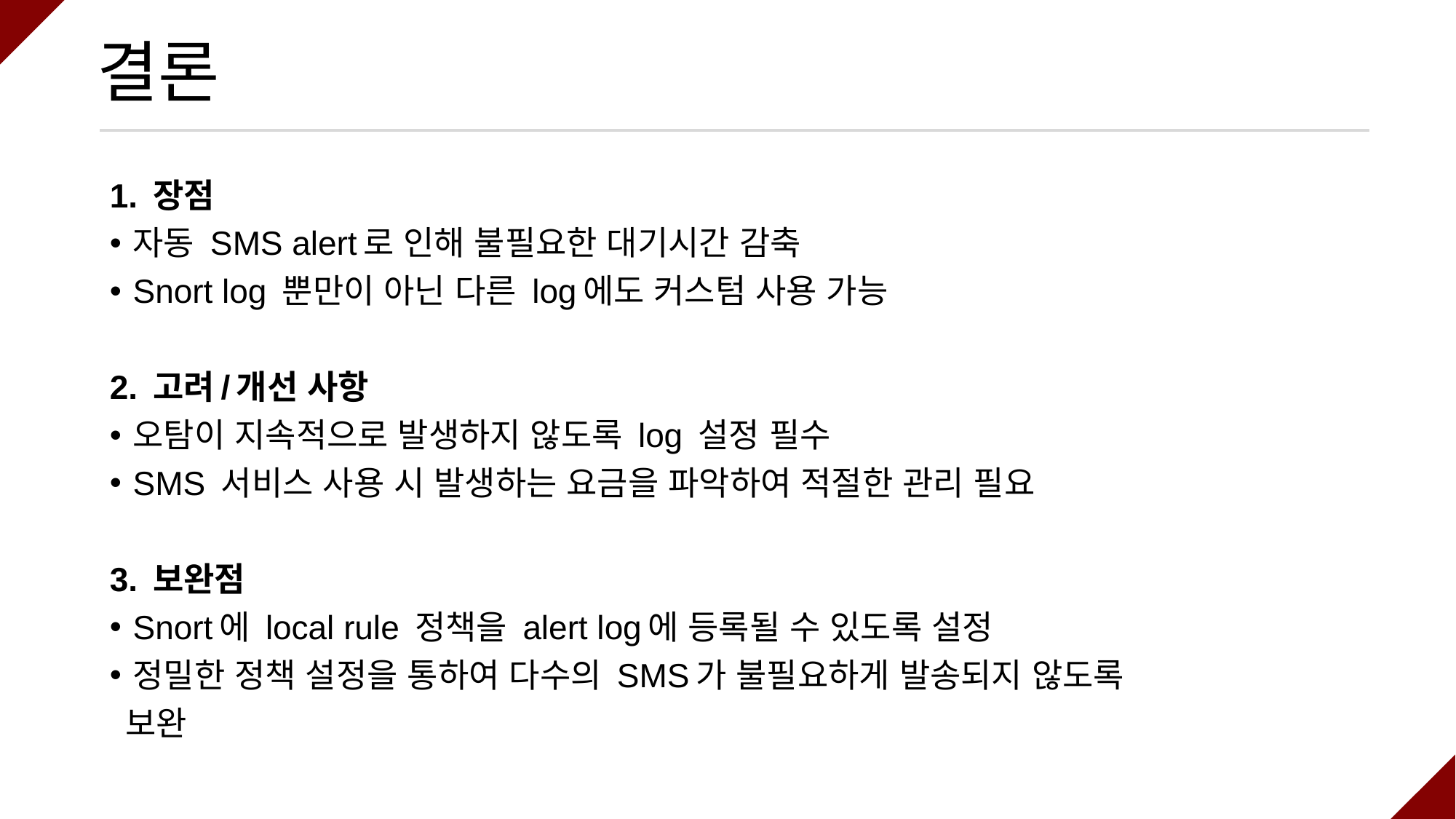

# 결론
1. 장점
자동 SMS alert로 인해 불필요한 대기시간 감축
Snort log 뿐만이 아닌 다른 log에도 커스텀 사용 가능

2. 고려/개선 사항
오탐이 지속적으로 발생하지 않도록 log 설정 필수
SMS 서비스 사용 시 발생하는 요금을 파악하여 적절한 관리 필요

3. 보완점
Snort에 local rule 정책을 alert log에 등록될 수 있도록 설정
정밀한 정책 설정을 통하여 다수의 SMS가 불필요하게 발송되지 않도록
 보완